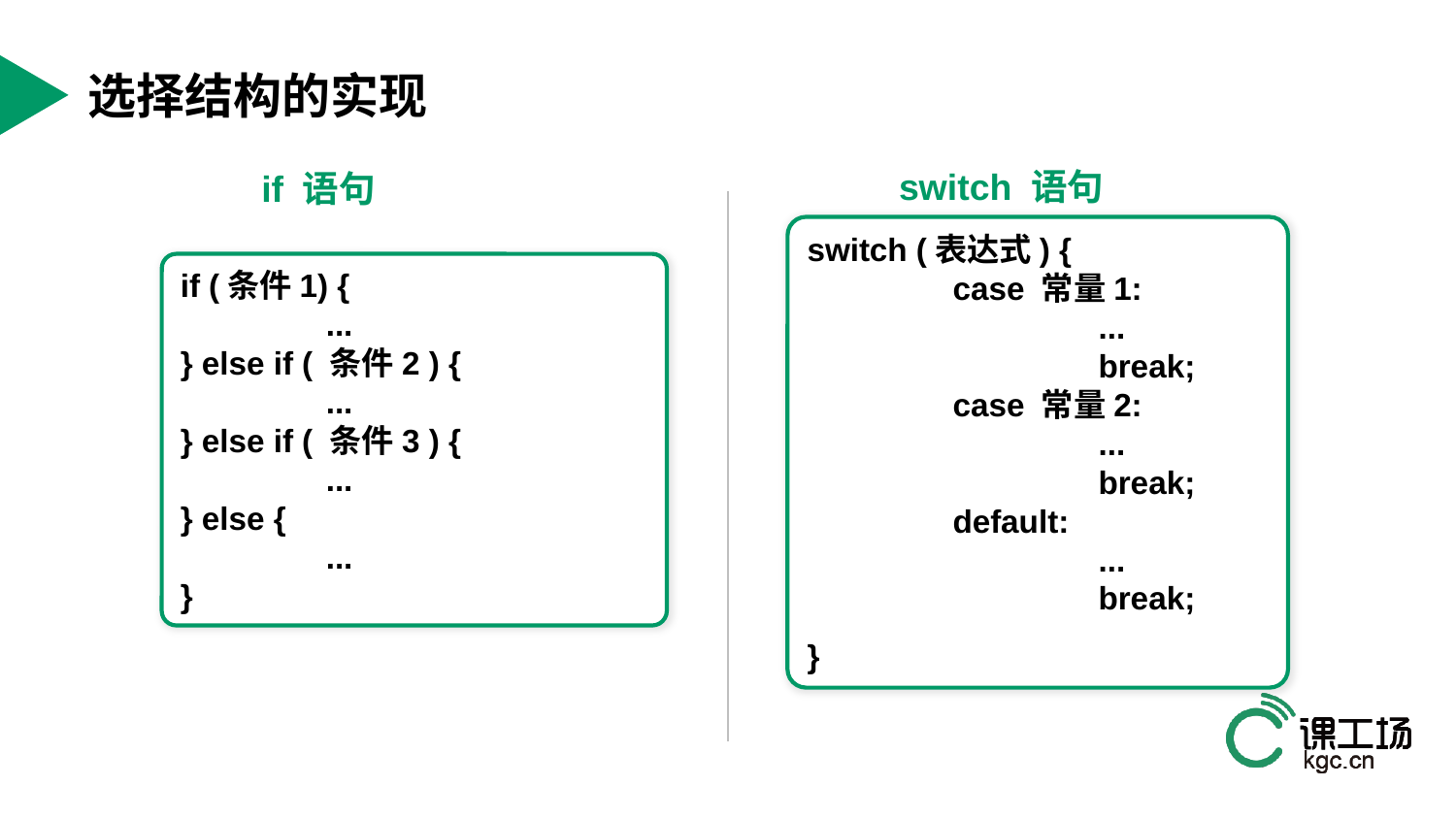

选择结构的实现
switch 语句
if 语句
switch (表达式) {
	case 常量1:
		...
		break;
	case 常量2:
		...
		break;
	default:
		...
		break;
}
if (条件1) {
	...
} else if ( 条件2 ) {
	...
} else if ( 条件3 ) {
	...
} else {
	...
}